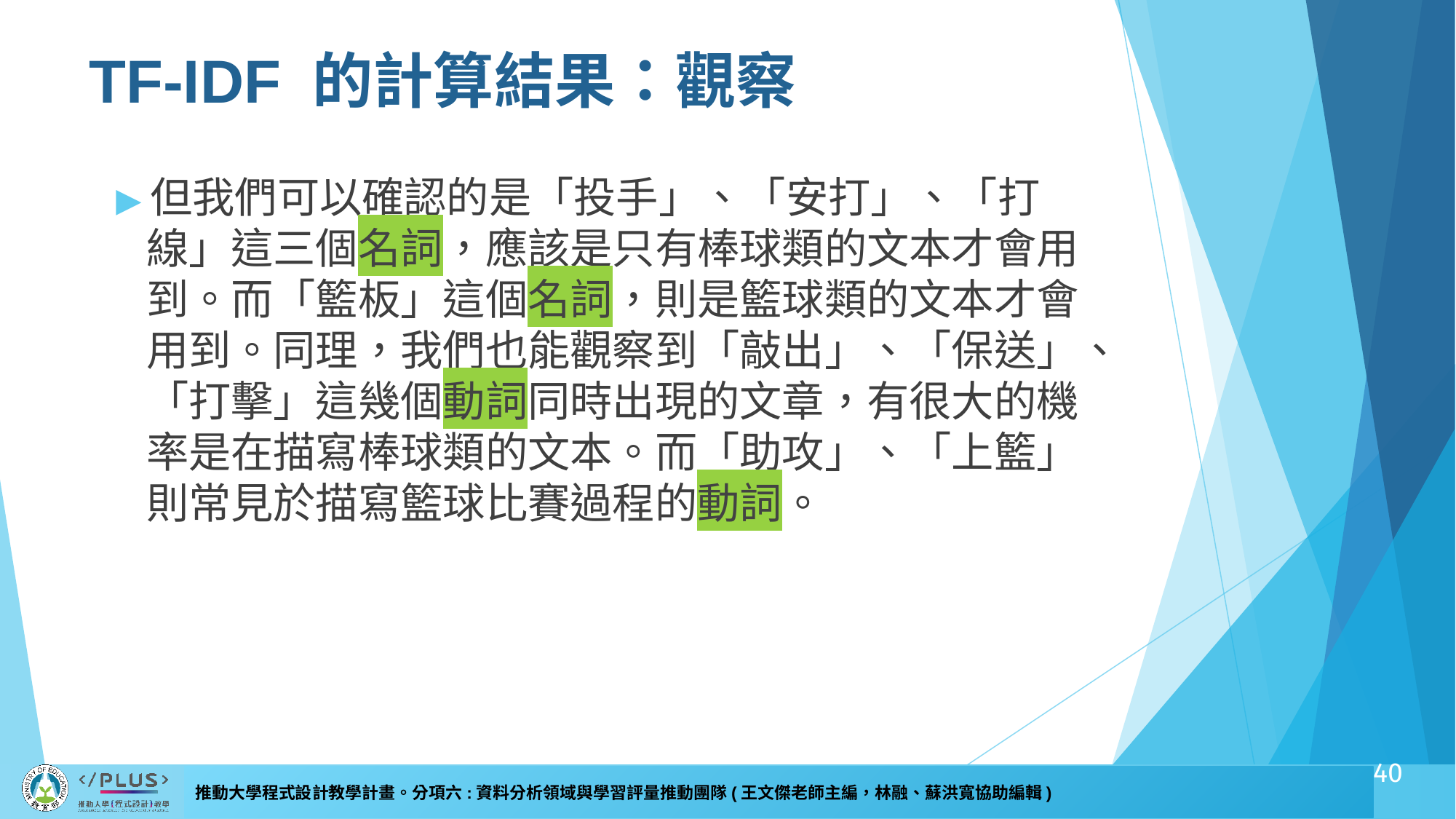

# TF-IDF 的計算結果：觀察
但我們可以確認的是「投手」、「安打」、「打線」這三個名詞，應該是只有棒球類的文本才會用到。而「籃板」這個名詞，則是籃球類的文本才會用到。同理，我們也能觀察到「敲出」、「保送」、「打擊」這幾個動詞同時出現的文章，有很大的機率是在描寫棒球類的文本。而「助攻」、「上籃」則常見於描寫籃球比賽過程的動詞。

40
推動大學程式設計教學計畫。分項六:資料分析領域與學習評量推動團隊(王文傑老師主編，林融、蘇洪寬協助編輯)